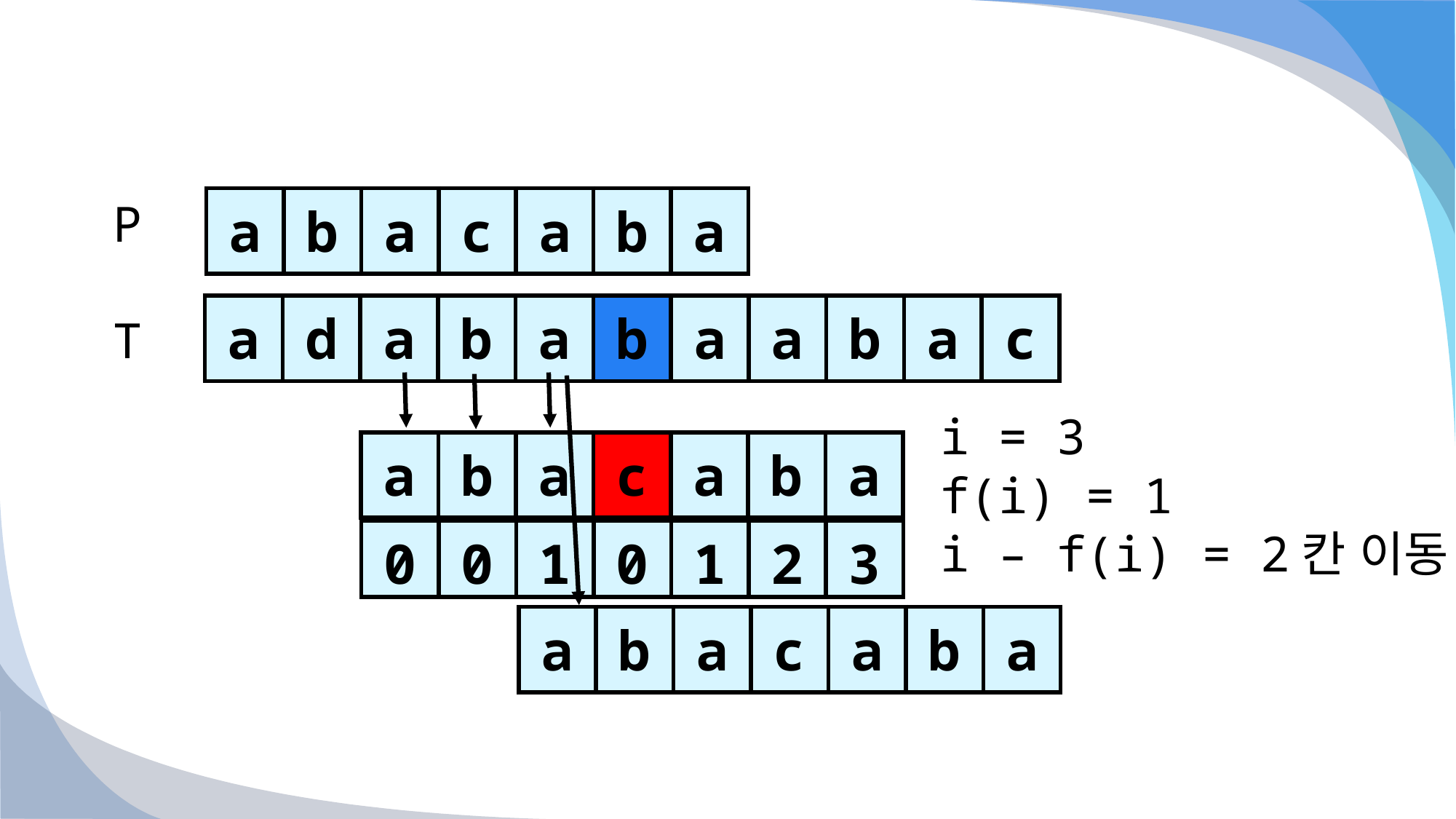

#

P
| a | b | a | c | a | b | a |
| --- | --- | --- | --- | --- | --- | --- |
| a | d | a | b | a | b | a | a | b | a | c |
| --- | --- | --- | --- | --- | --- | --- | --- | --- | --- | --- |
T
i = 3
f(i) = 1
i – f(i) = 2칸 이동
| a | b | a | c | a | b | a |
| --- | --- | --- | --- | --- | --- | --- |
| 0 | 0 | 1 | 0 | 1 | 2 | 3 |
| --- | --- | --- | --- | --- | --- | --- |
| a | b | a | c | a | b | a |
| --- | --- | --- | --- | --- | --- | --- |